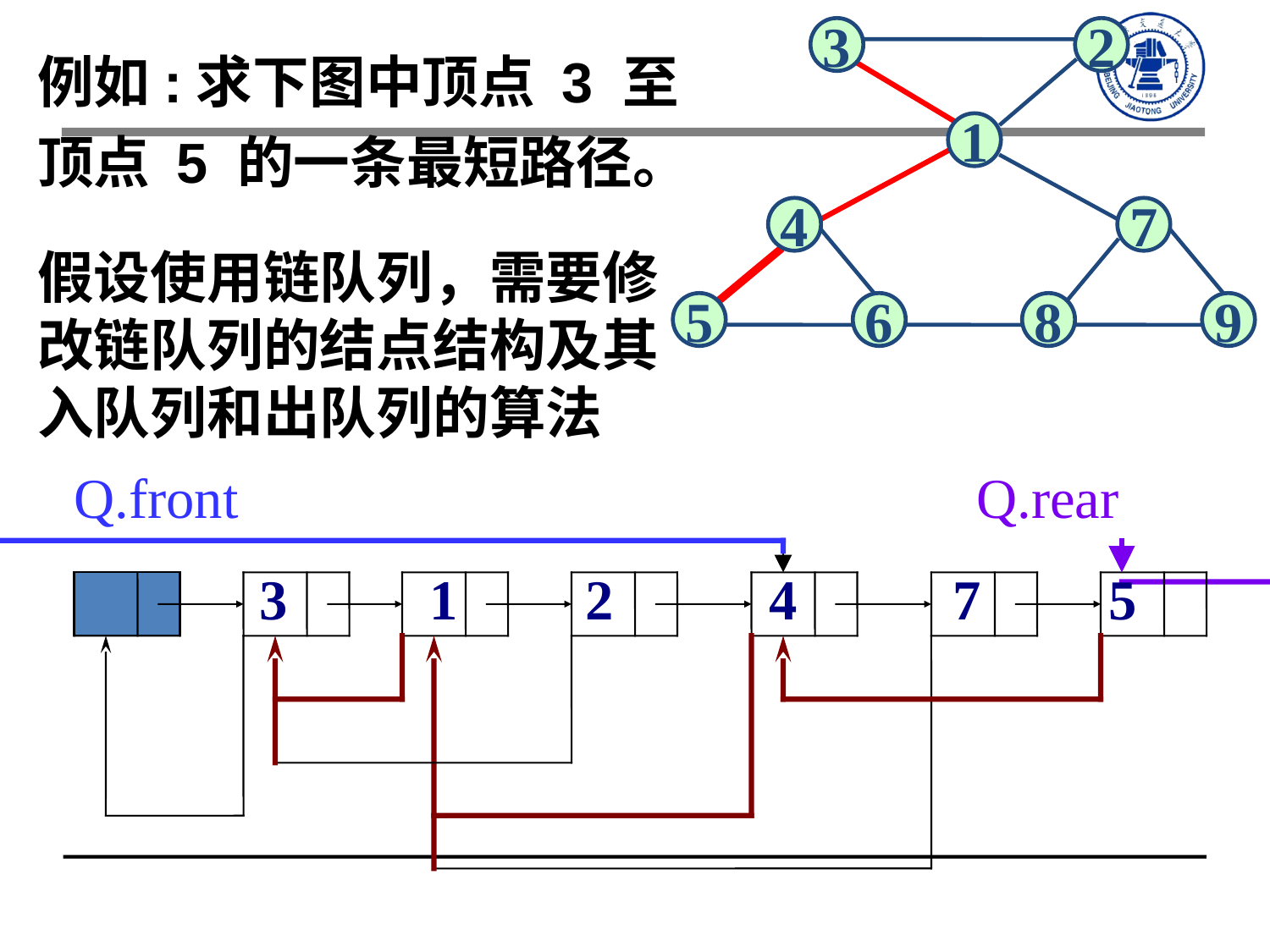

3
2
例如:求下图中顶点 3 至顶点 5 的一条最短路径。

1

4
7

假设使用链队列，需要修改链队列的结点结构及其入队列和出队列的算法

5
6
8
9

     Q.front                                                    Q.rear

 3          1         2           4           7         5